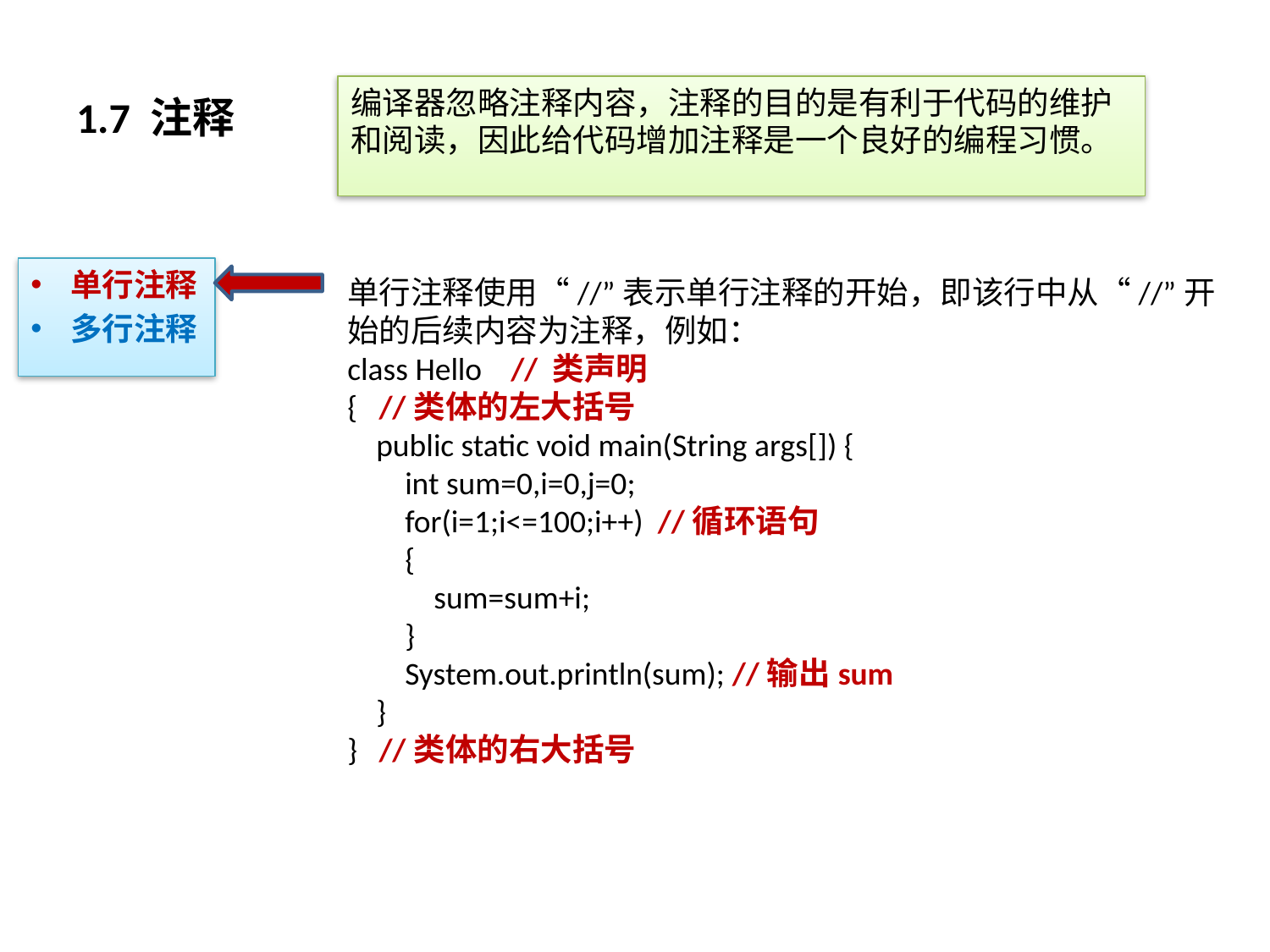

# 1.7 注释
编译器忽略注释内容，注释的目的是有利于代码的维护和阅读，因此给代码增加注释是一个良好的编程习惯。
单行注释
多行注释

单行注释使用“//”表示单行注释的开始，即该行中从“//”开始的后续内容为注释，例如：
class Hello    // 类声明
{   //类体的左大括号
    public static void main(String args[]) {
        int sum=0,i=0,j=0;
        for(i=1;i<=100;i++)  //循环语句
        {
            sum=sum+i;
        }
        System.out.println(sum); //输出sum
    }
}   //类体的右大括号